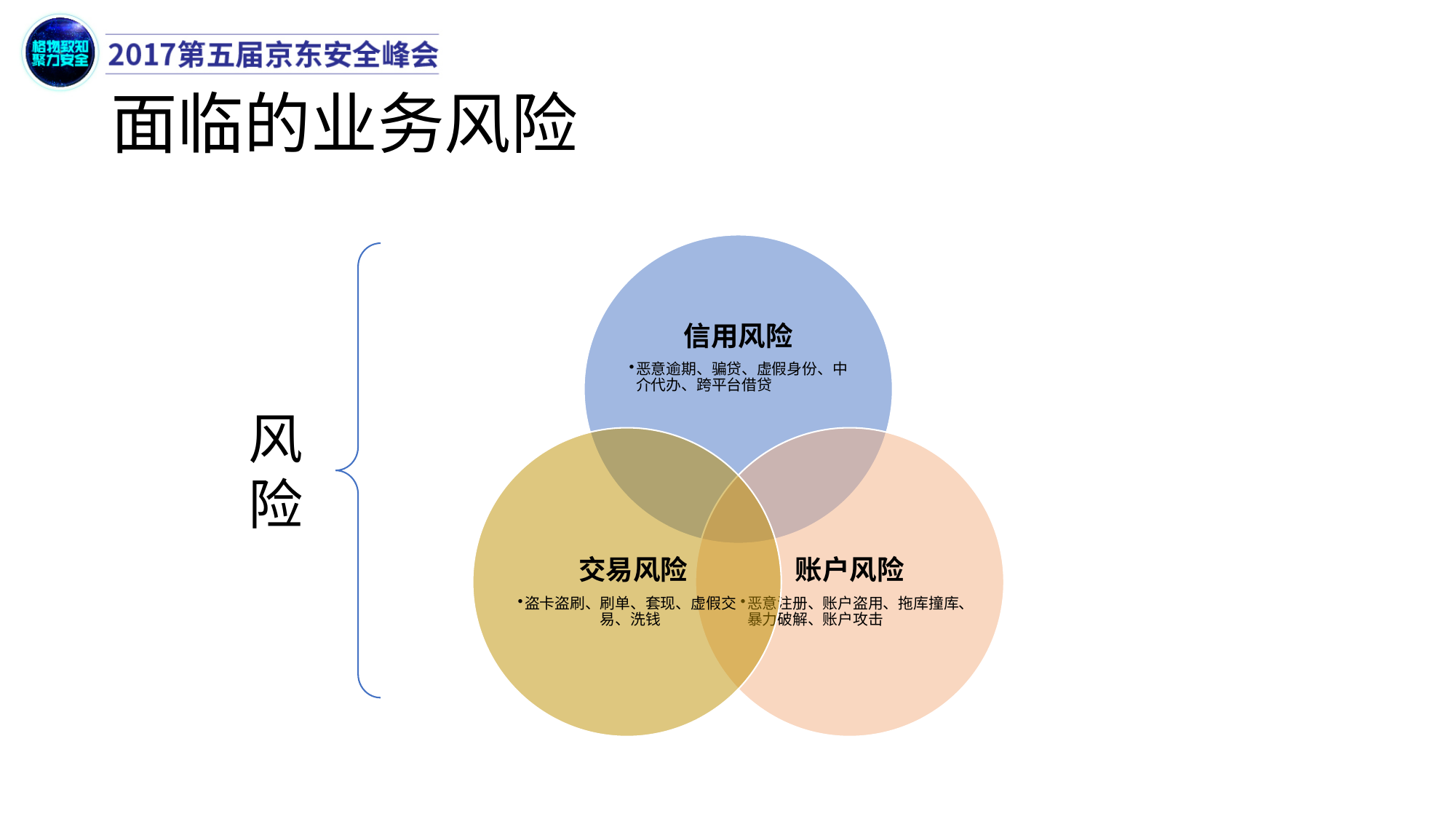

# 面临的业务风险
信用风险
恶意逾期、骗贷、虚假身份、中介代办、跨平台借贷
账户风险
恶意注册、账户盗用、拖库撞库、暴力破解、账户攻击
 交易风险
盗卡盗刷、刷单、套现、虚假交易、洗钱

风险